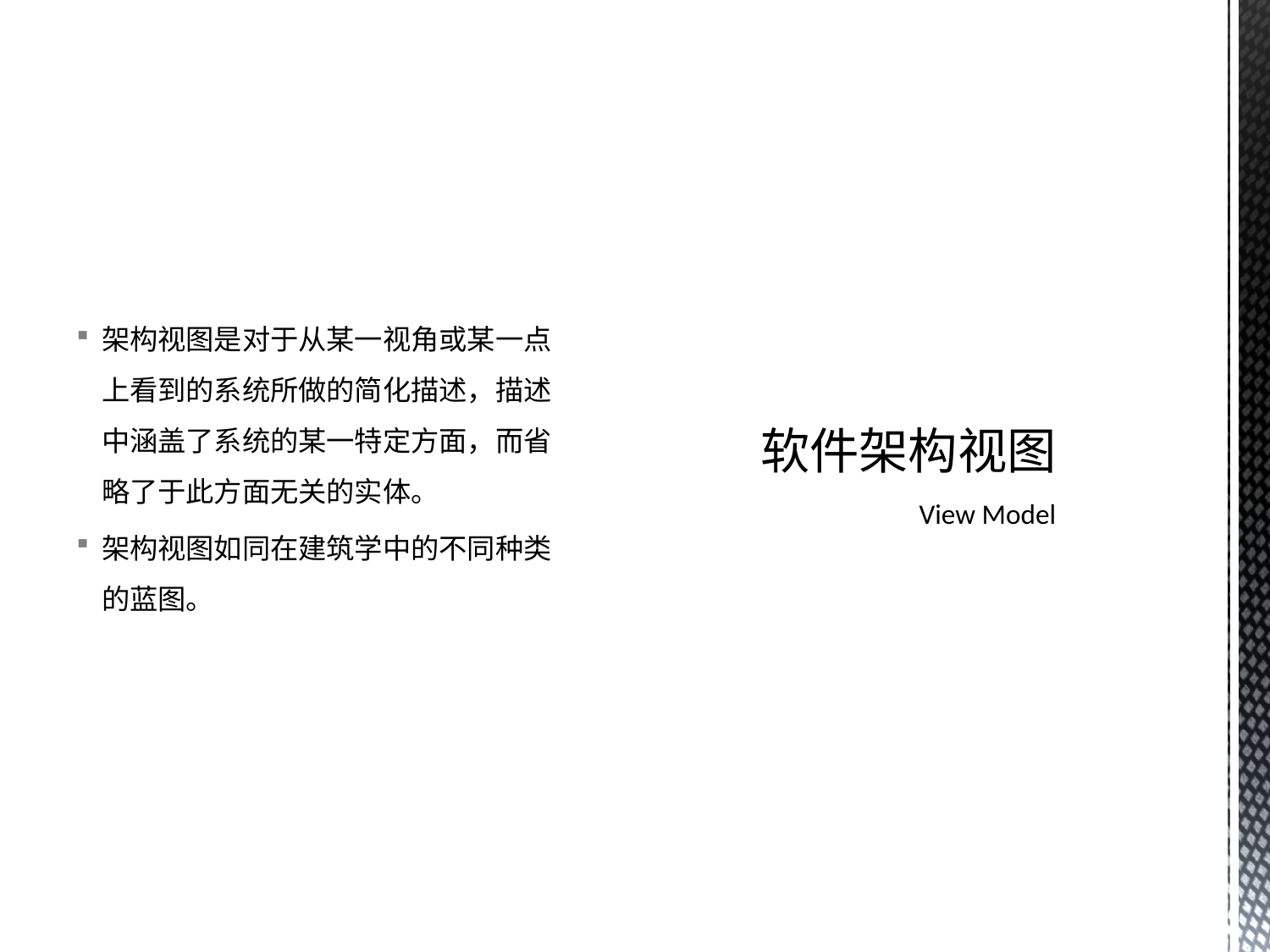

架构视图是对于从某一视角或某一点上看到的系统所做的简化描述，描述中涵盖了系统的某一特定方面，而省略了于此方面无关的实体。
架构视图如同在建筑学中的不同种类的蓝图。
# 软件架构视图 View Model